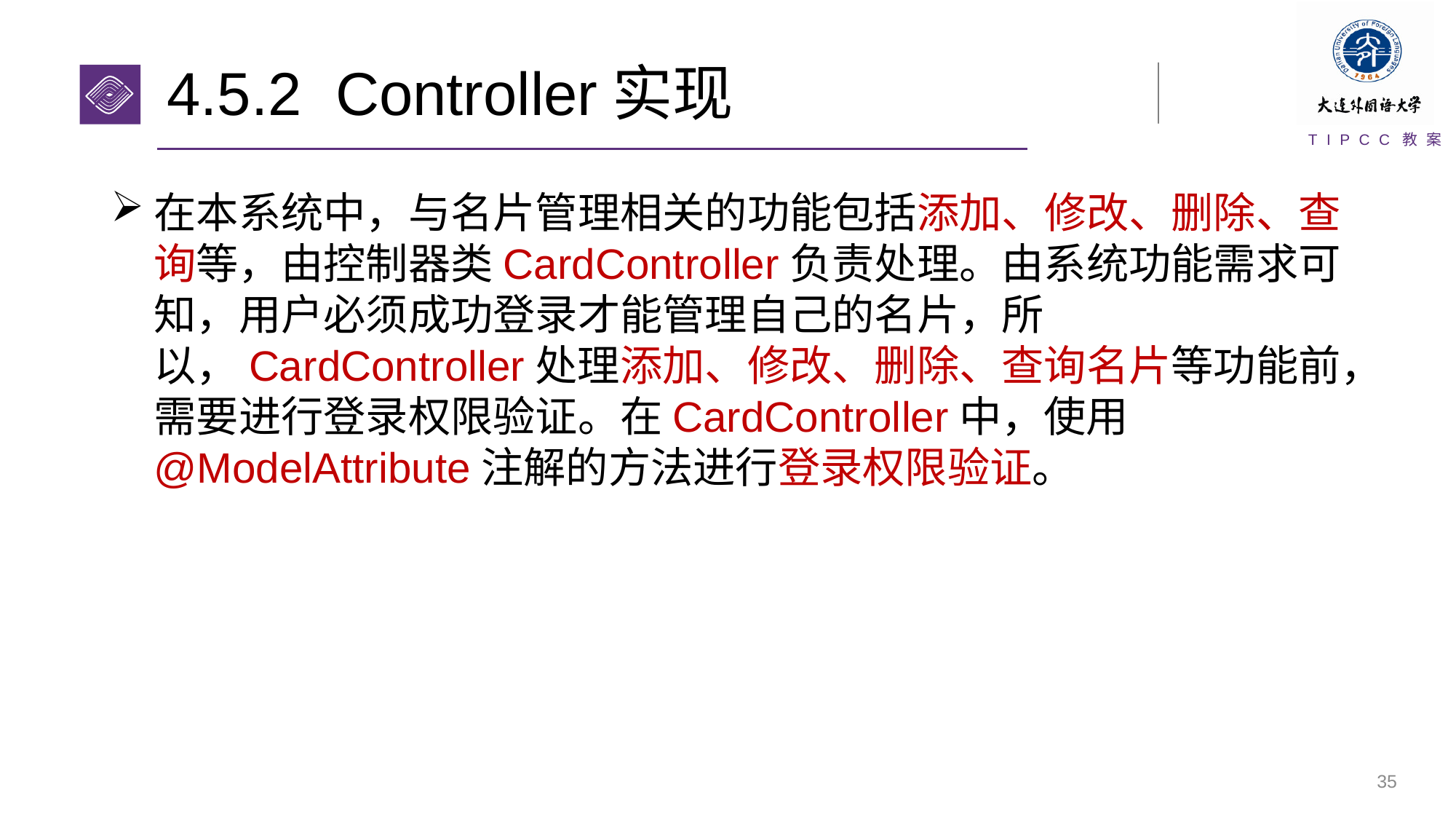

# 4.5.2  Controller实现
在本系统中，与名片管理相关的功能包括添加、修改、删除、查询等，由控制器类CardController负责处理。由系统功能需求可知，用户必须成功登录才能管理自己的名片，所以，CardController处理添加、修改、删除、查询名片等功能前，需要进行登录权限验证。在CardController中，使用@ModelAttribute注解的方法进行登录权限验证。
35